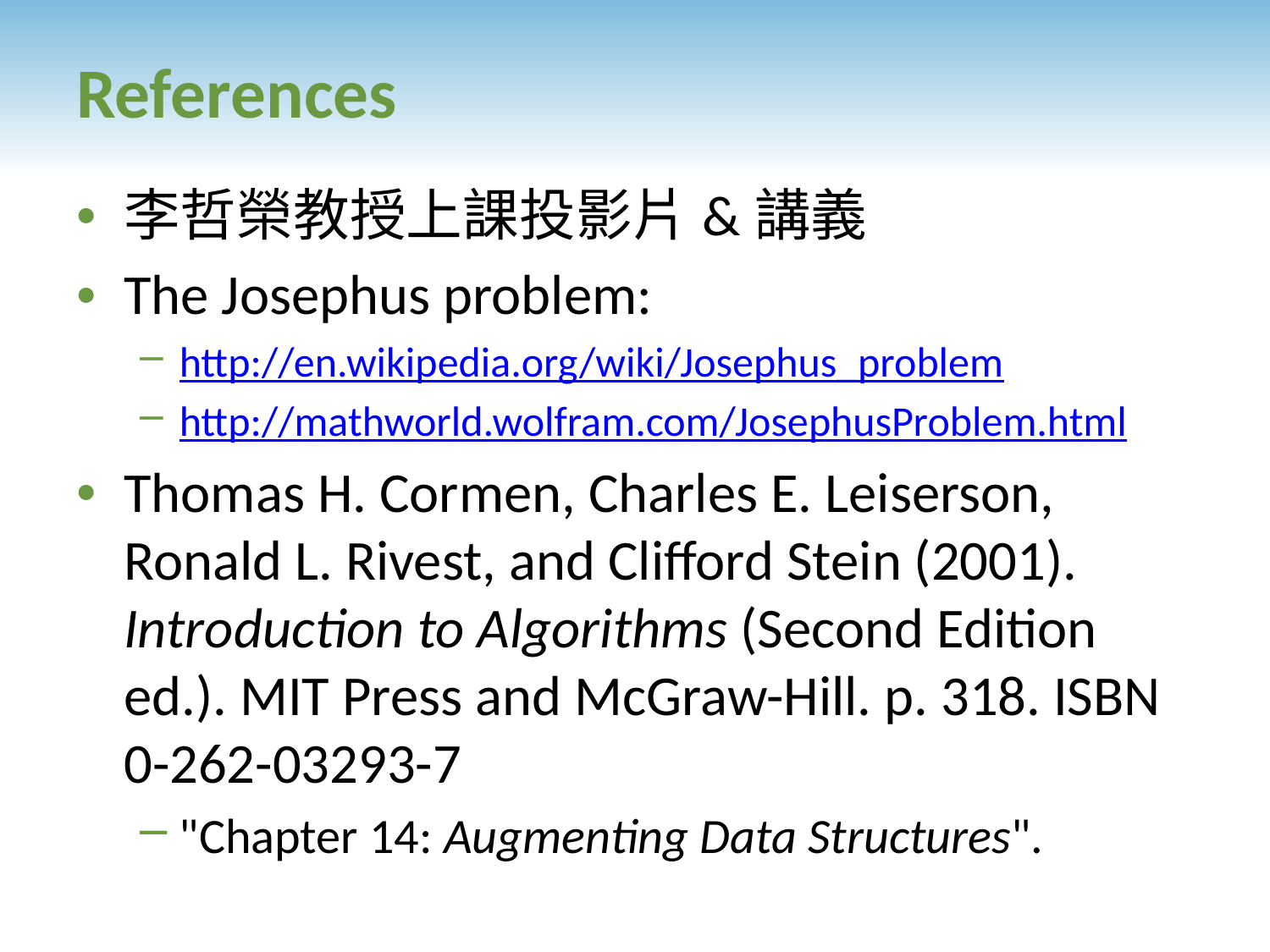

# References
李哲榮教授上課投影片&講義
The Josephus problem:
http://en.wikipedia.org/wiki/Josephus_problem
http://mathworld.wolfram.com/JosephusProblem.html
Thomas H. Cormen, Charles E. Leiserson, Ronald L. Rivest, and Clifford Stein (2001). Introduction to Algorithms (Second Edition ed.). MIT Press and McGraw-Hill. p. 318. ISBN 0-262-03293-7
"Chapter 14: Augmenting Data Structures".